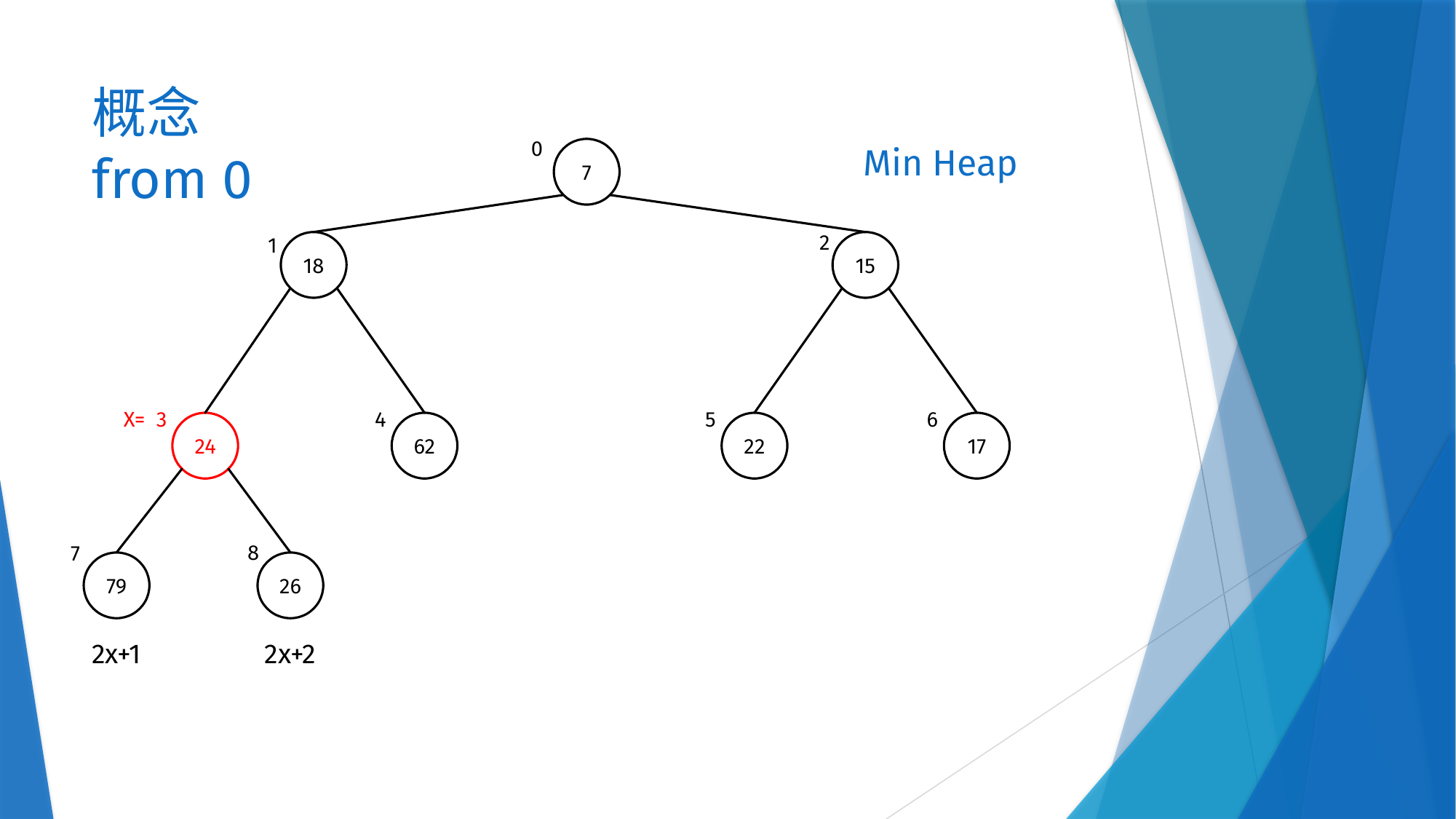

# 概念 from 0
0
Min Heap
7
2
1
18
15
X=  3
4
5
6
62
24
17
22
8
7
26
79
2x+1
2x+2